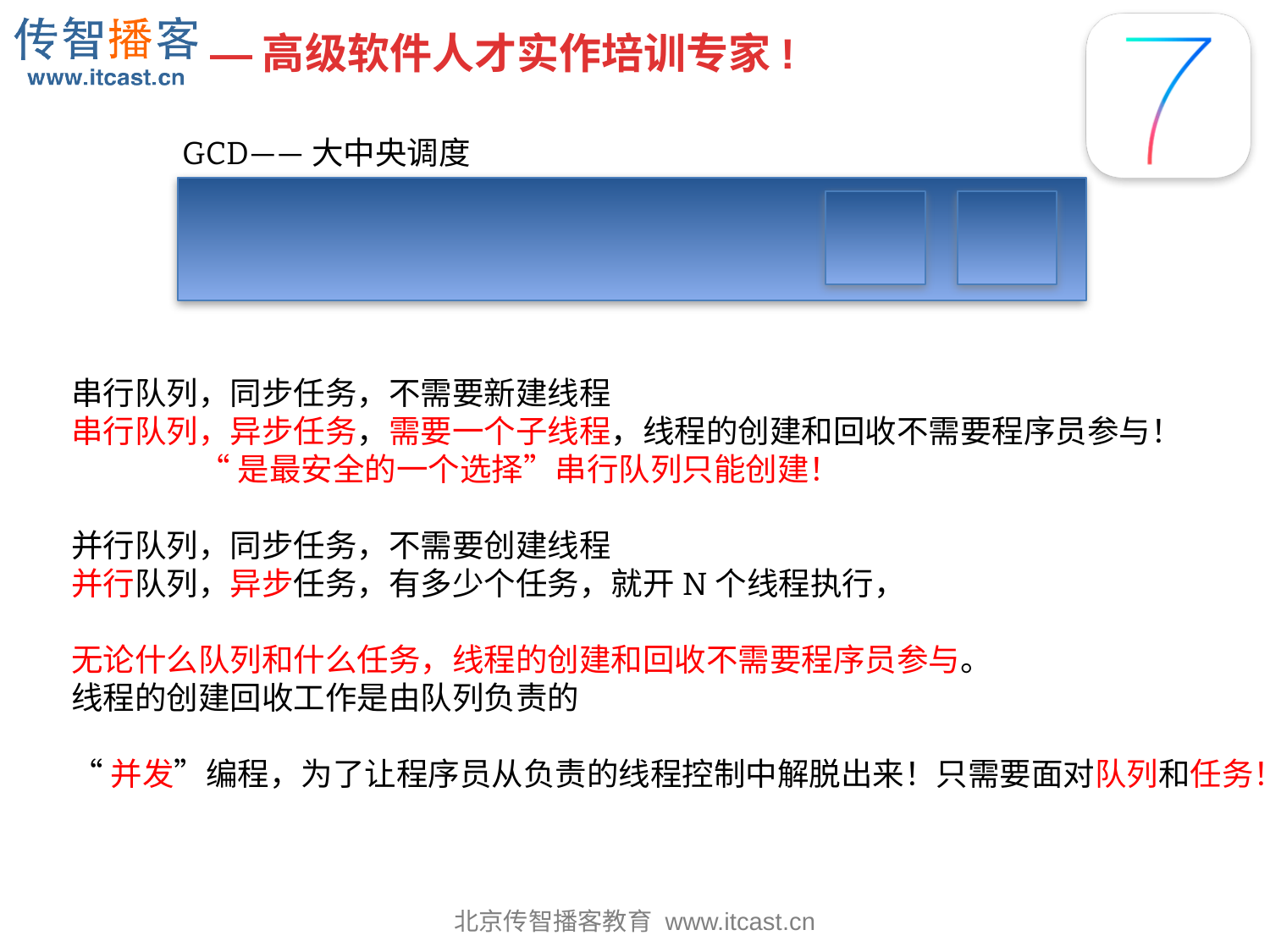

GCD——大中央调度

串行队列，同步任务，不需要新建线程
串行队列，异步任务，需要一个子线程，线程的创建和回收不需要程序员参与！
	“是最安全的一个选择”串行队列只能创建！

并行队列，同步任务，不需要创建线程
并行队列，异步任务，有多少个任务，就开N个线程执行，

无论什么队列和什么任务，线程的创建和回收不需要程序员参与。
线程的创建回收工作是由队列负责的

“并发”编程，为了让程序员从负责的线程控制中解脱出来！只需要面对队列和任务！